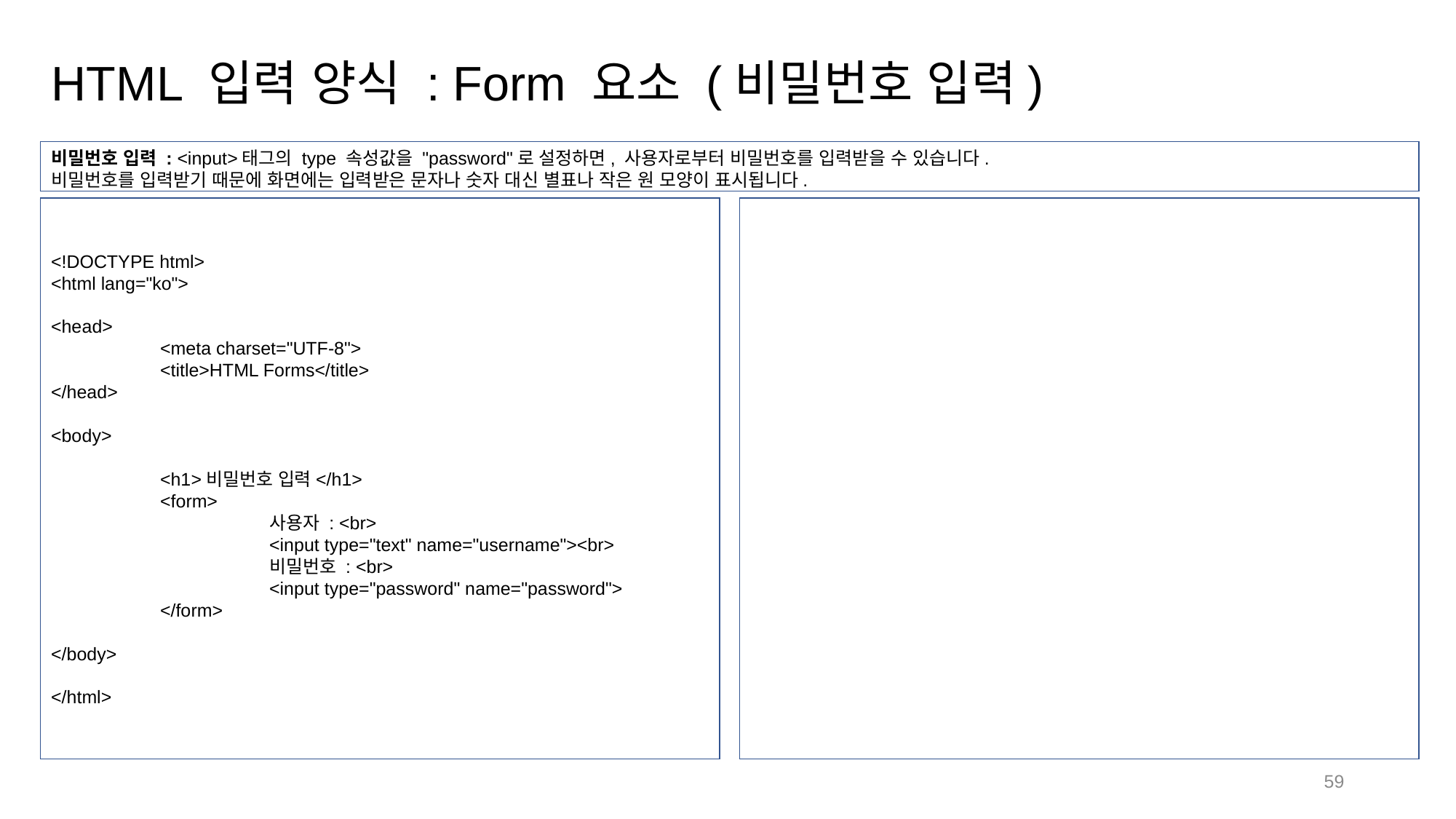

# HTML 입력 양식 : Form 요소 (비밀번호 입력)
비밀번호 입력 : <input>태그의 type 속성값을 "password"로 설정하면, 사용자로부터 비밀번호를 입력받을 수 있습니다.
비밀번호를 입력받기 때문에 화면에는 입력받은 문자나 숫자 대신 별표나 작은 원 모양이 표시됩니다.
<!DOCTYPE html>
<html lang="ko">

<head>
	<meta charset="UTF-8">
	<title>HTML Forms</title>
</head>

<body>

	<h1>비밀번호 입력</h1>
	<form>
		사용자 : <br>
		<input type="text" name="username"><br>
		비밀번호 : <br>
		<input type="password" name="password">
	</form>

</body>

</html>

59